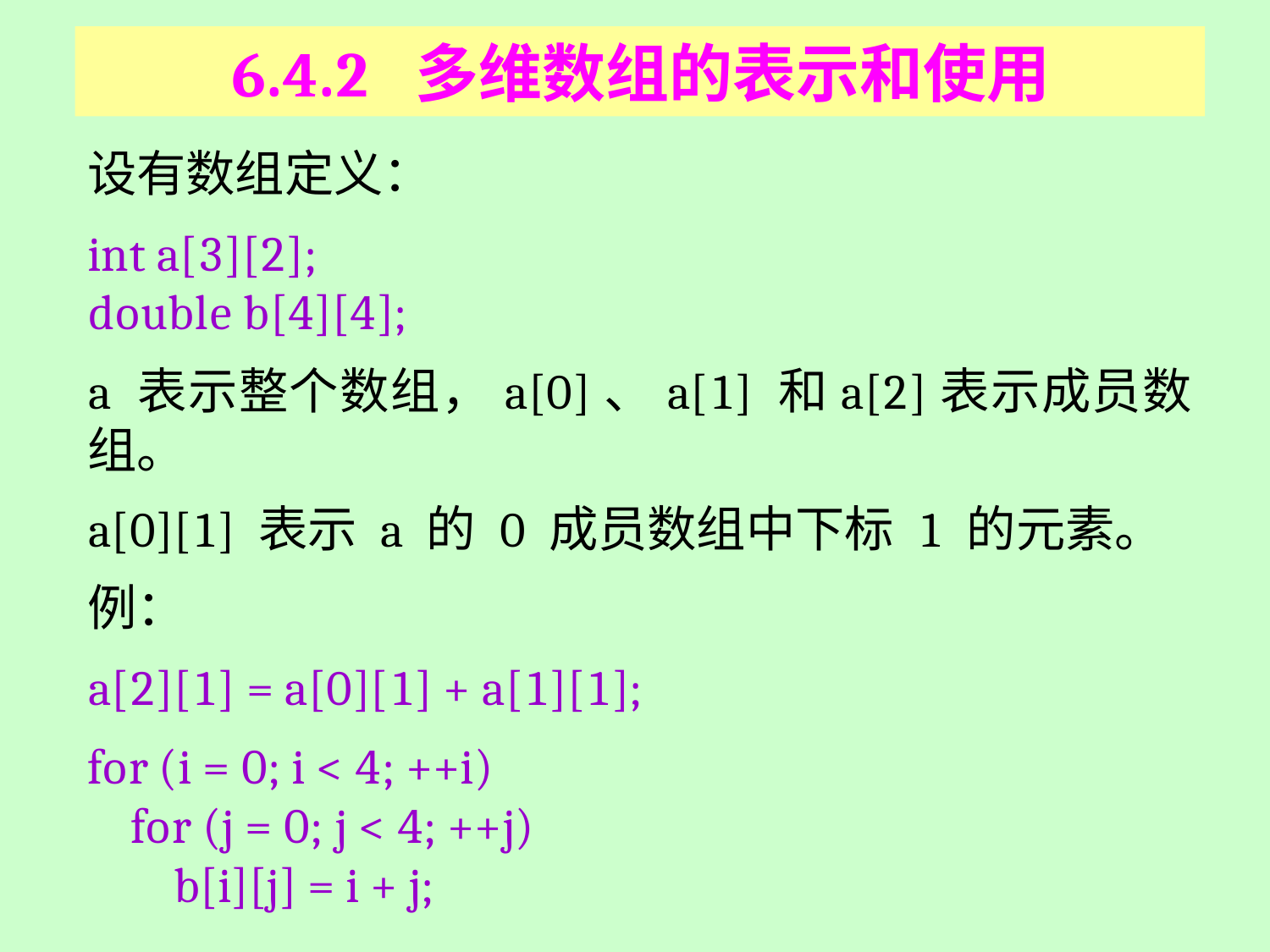

# 6.4.2  多维数组的表示和使用
设有数组定义：
int a[3][2];
double b[4][4];
a 表示整个数组，a[0]、a[1] 和a[2]表示成员数组。
a[0][1] 表示 a 的 0 成员数组中下标 1 的元素。
例：
a[2][1] = a[0][1] + a[1][1];
for (i = 0; i < 4; ++i)
    for (j = 0; j < 4; ++j)
        b[i][j] = i + j;
65